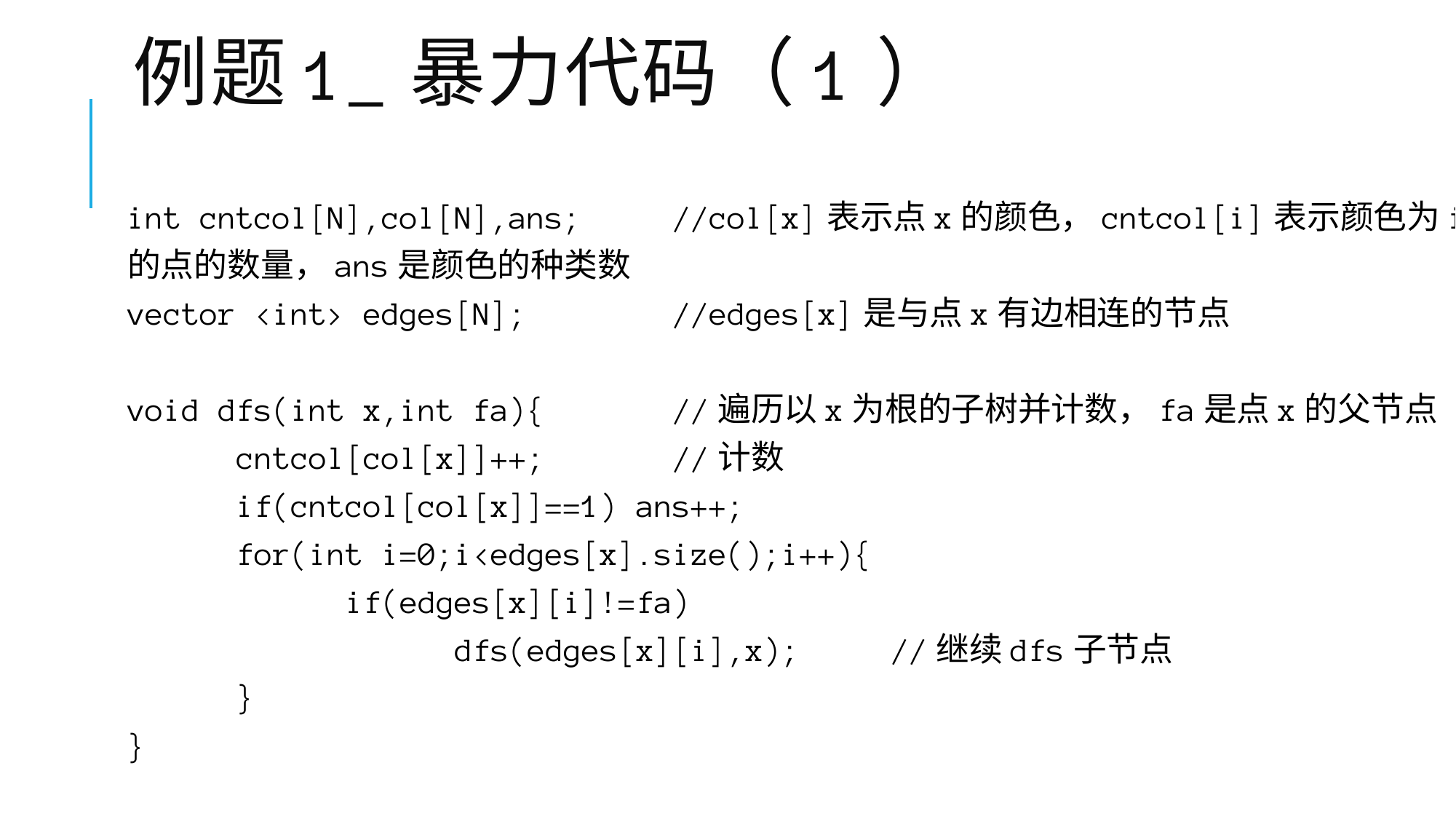

# 例题1_暴力代码（1）
int cntcol[N],col[N],ans;	//col[x]表示点x的颜色，cntcol[i]表示颜色为i的点的数量，ans是颜色的种类数
vector <int> edges[N];		//edges[x]是与点x有边相连的节点

void dfs(int x,int fa){		//遍历以x为根的子树并计数，fa是点x的父节点
	cntcol[col[x]]++;		//计数
	if(cntcol[col[x]]==1) ans++;
	for(int i=0;i<edges[x].size();i++){
		if(edges[x][i]!=fa)
			dfs(edges[x][i],x);	//继续dfs子节点
	}
}